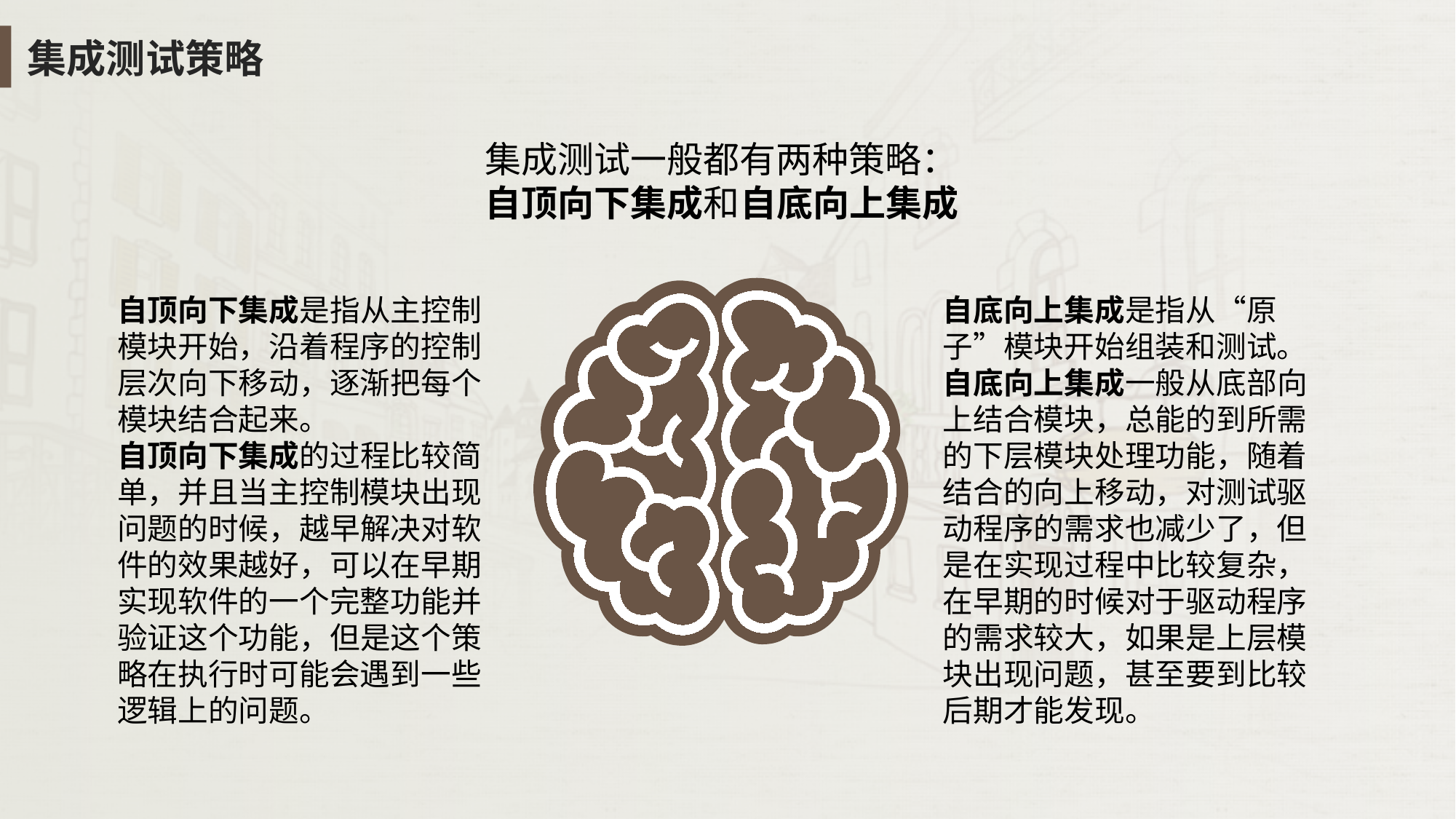

集成测试策略
集成测试一般都有两种策略：
自顶向下集成和自底向上集成

自顶向下集成是指从主控制模块开始，沿着程序的控制层次向下移动，逐渐把每个模块结合起来。
自顶向下集成的过程比较简单，并且当主控制模块出现问题的时候，越早解决对软件的效果越好，可以在早期实现软件的一个完整功能并验证这个功能，但是这个策略在执行时可能会遇到一些逻辑上的问题。
自底向上集成是指从“原子”模块开始组装和测试。
自底向上集成一般从底部向上结合模块，总能的到所需的下层模块处理功能，随着结合的向上移动，对测试驱动程序的需求也减少了，但是在实现过程中比较复杂，在早期的时候对于驱动程序的需求较大，如果是上层模块出现问题，甚至要到比较后期才能发现。